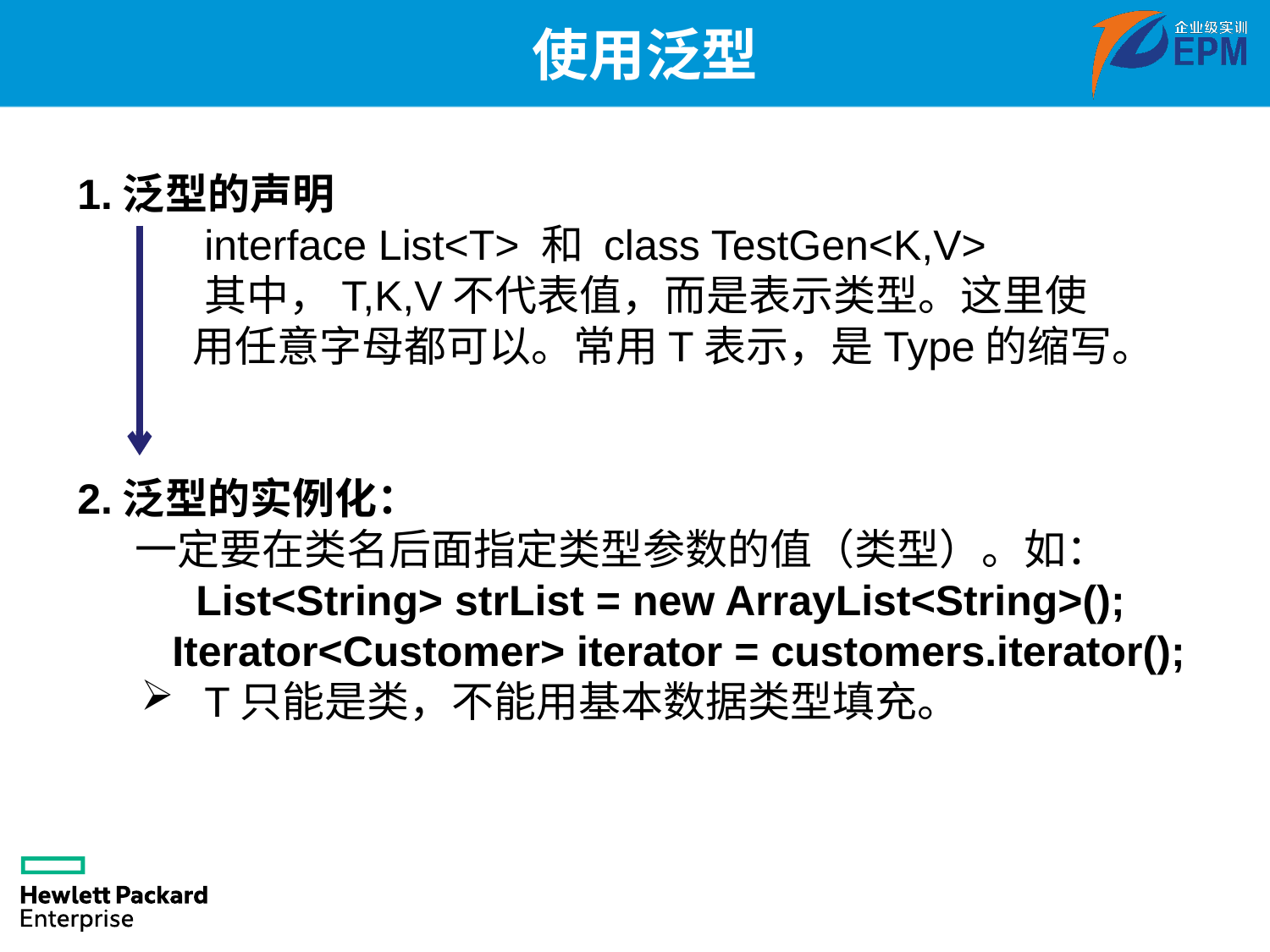

# 使用泛型
1.泛型的声明
	interface List<T> 和 class TestGen<K,V>
	其中，T,K,V不代表值，而是表示类型。这里使
           用任意字母都可以。常用T表示，是Type的缩写。

2.泛型的实例化：
     一定要在类名后面指定类型参数的值（类型）。如：
          List<String> strList = new ArrayList<String>();
        Iterator<Customer> iterator = customers.iterator();
T只能是类，不能用基本数据类型填充。